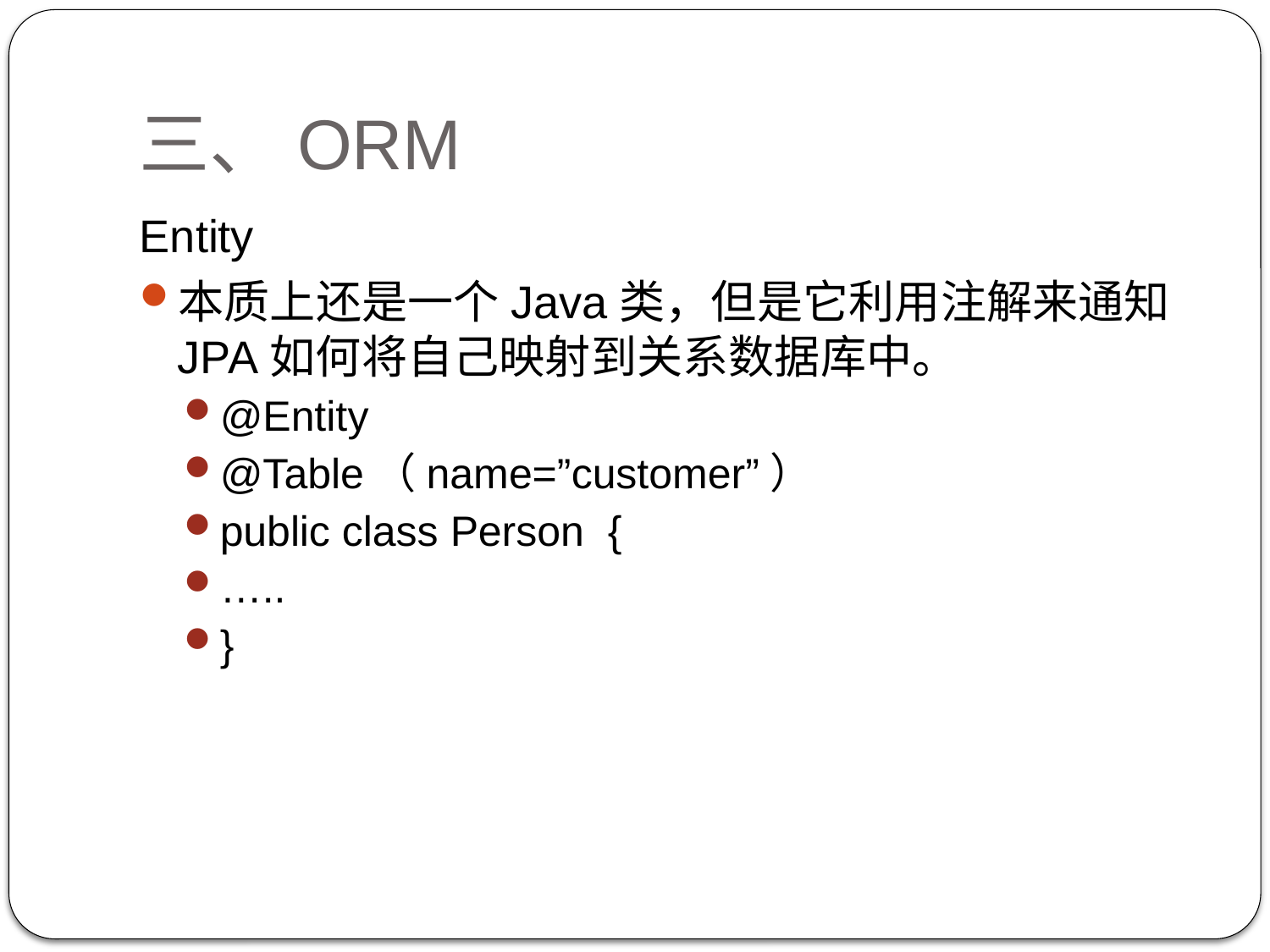

# 三、ORM
Entity
本质上还是一个Java类，但是它利用注解来通知JPA如何将自己映射到关系数据库中。
@Entity
@Table（name=”customer”）
public class Person  {
…..
}